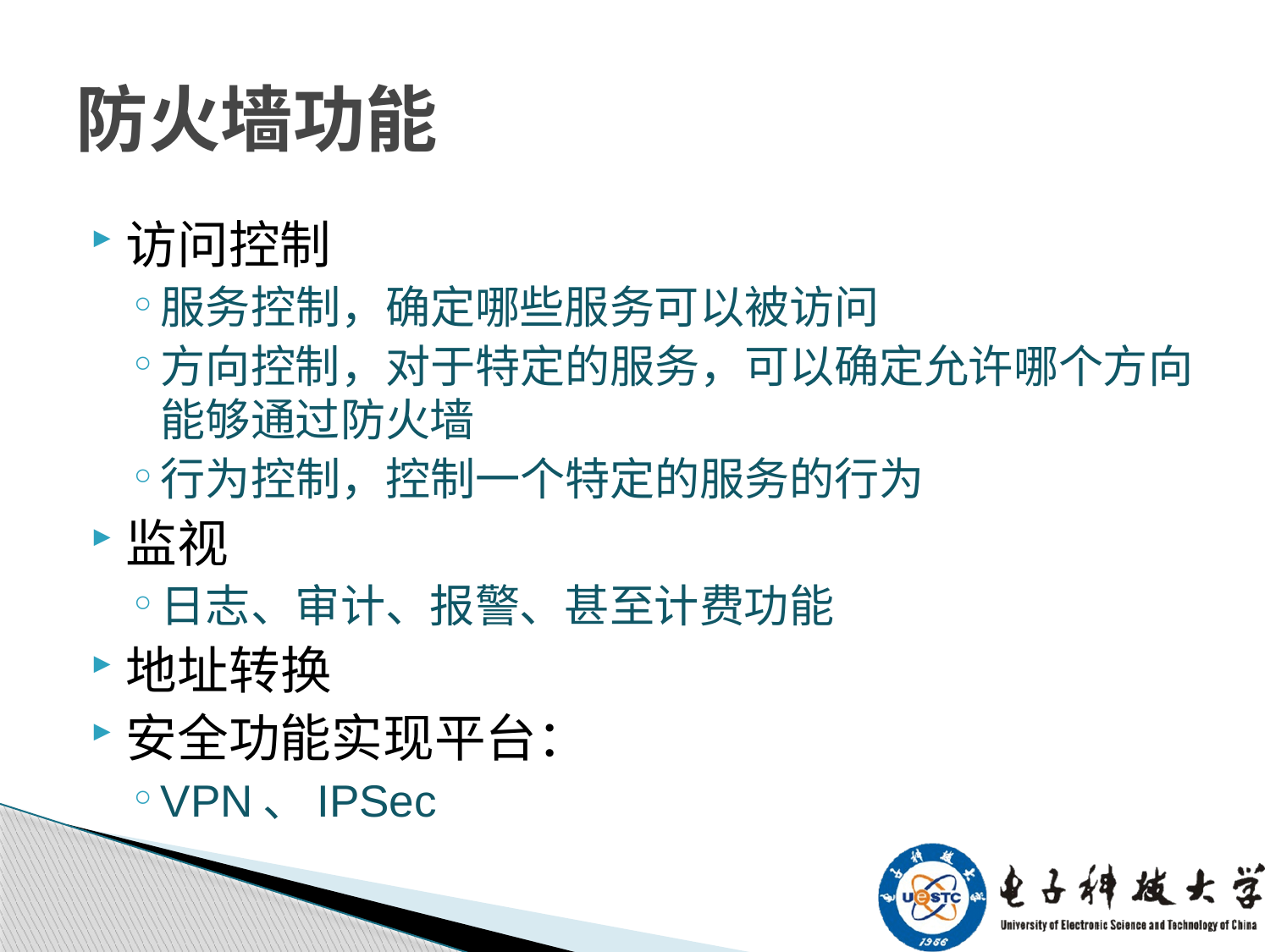

# 防火墙功能
访问控制
服务控制，确定哪些服务可以被访问
方向控制，对于特定的服务，可以确定允许哪个方向能够通过防火墙
行为控制，控制一个特定的服务的行为
监视
日志、审计、报警、甚至计费功能
地址转换
安全功能实现平台：
VPN、IPSec
174